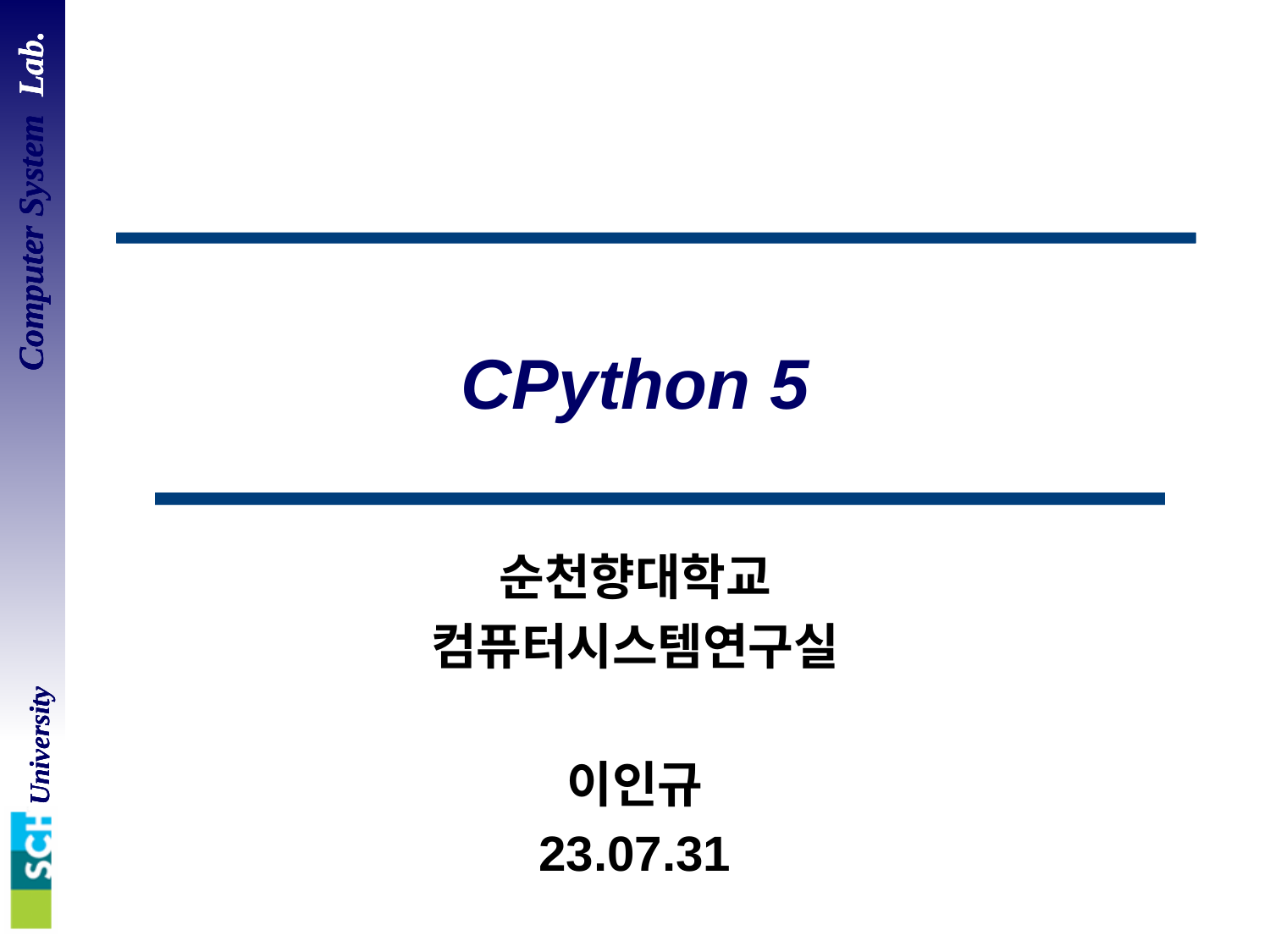

# CPython 5
순천향대학교
컴퓨터시스템연구실

이인규
23.07.31